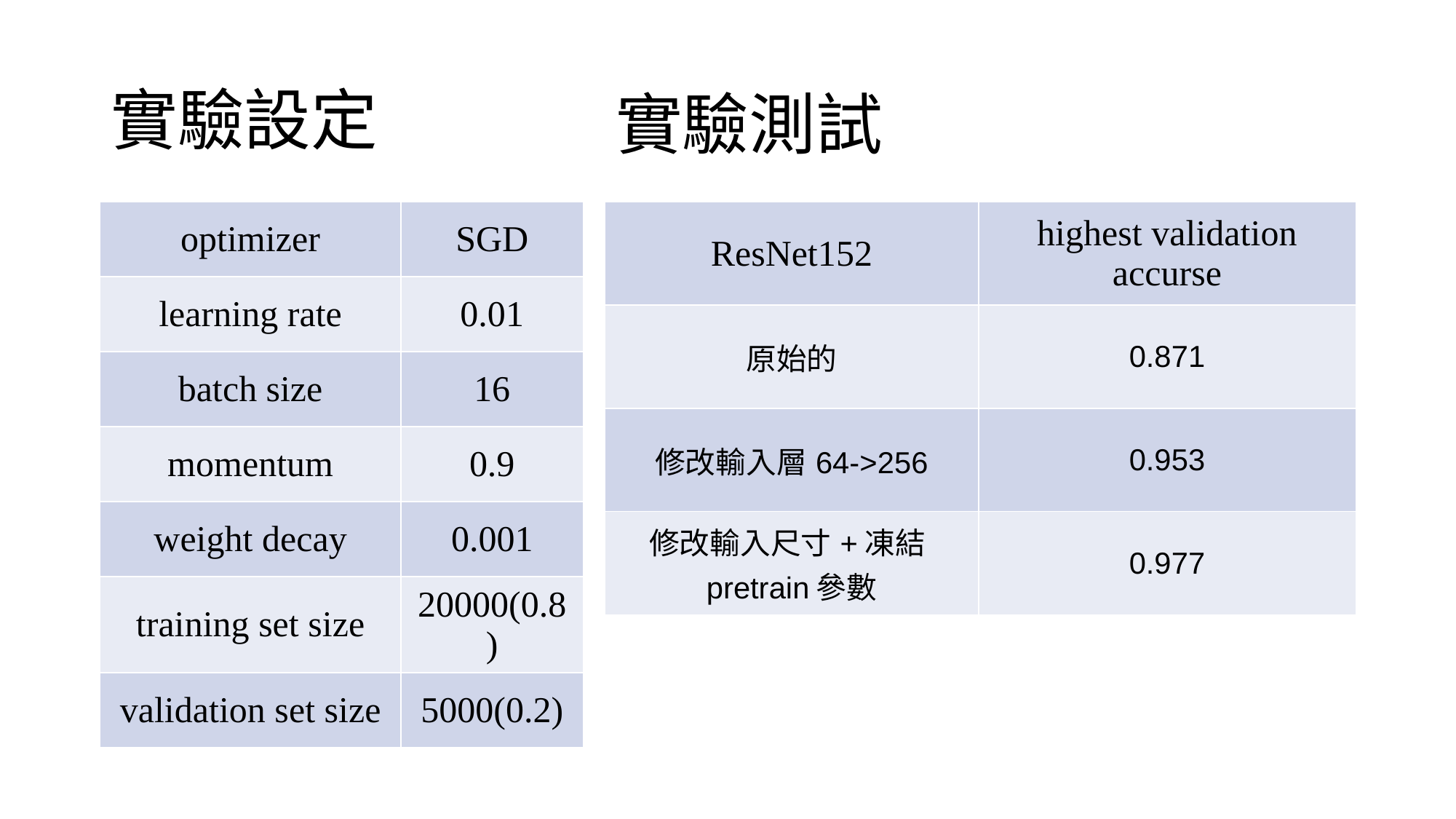

實驗測試
# 實驗設定
| ResNet152 | highest validation accurse |
| --- | --- |
| 原始的 | 0.871 |
| 修改輸入層64->256 | 0.953 |
| 修改輸入尺寸+凍結pretrain參數 | 0.977 |
| optimizer | SGD |
| --- | --- |
| learning rate | 0.01 |
| batch size | 16 |
| momentum | 0.9 |
| weight decay | 0.001 |
| training set size | 20000(0.8) |
| validation set size | 5000(0.2) |